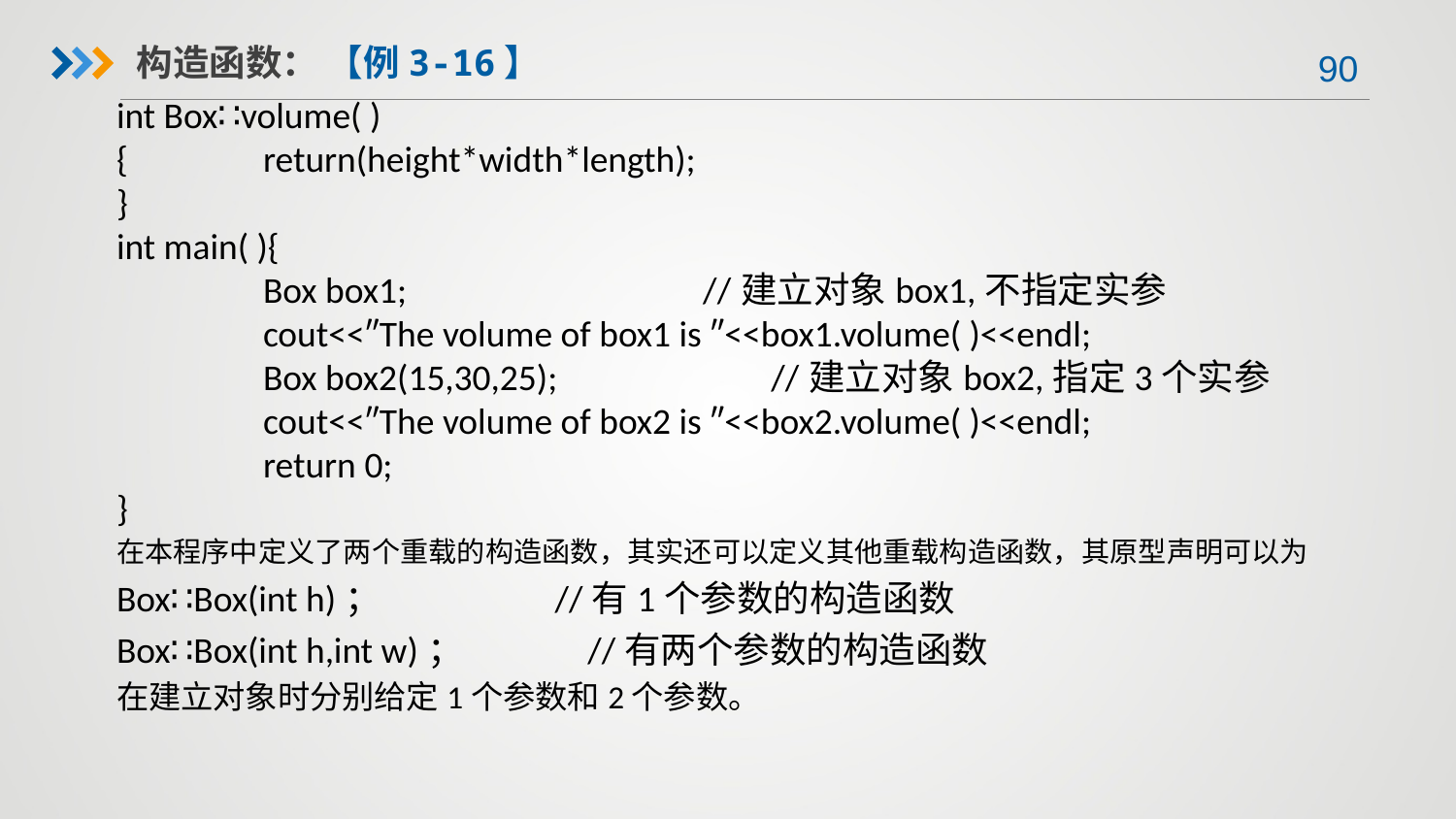

构造函数： 【例3-16】
int Box∷volume( )
{	return(height*width*length);
}
int main( ){
		Box box1;                                    //建立对象box1,不指定实参
		cout<<″The volume of box1 is ″<<box1.volume( )<<endl;
		Box box2(15,30,25);                          //建立对象box2,指定3个实参
		cout<<″The volume of box2 is ″<<box2.volume( )<<endl;
		return 0;
}
在本程序中定义了两个重载的构造函数，其实还可以定义其他重载构造函数，其原型声明可以为
Box∷Box(int h)；                    //有1个参数的构造函数
Box∷Box(int h,int w)；              //有两个参数的构造函数
在建立对象时分别给定1个参数和2个参数。